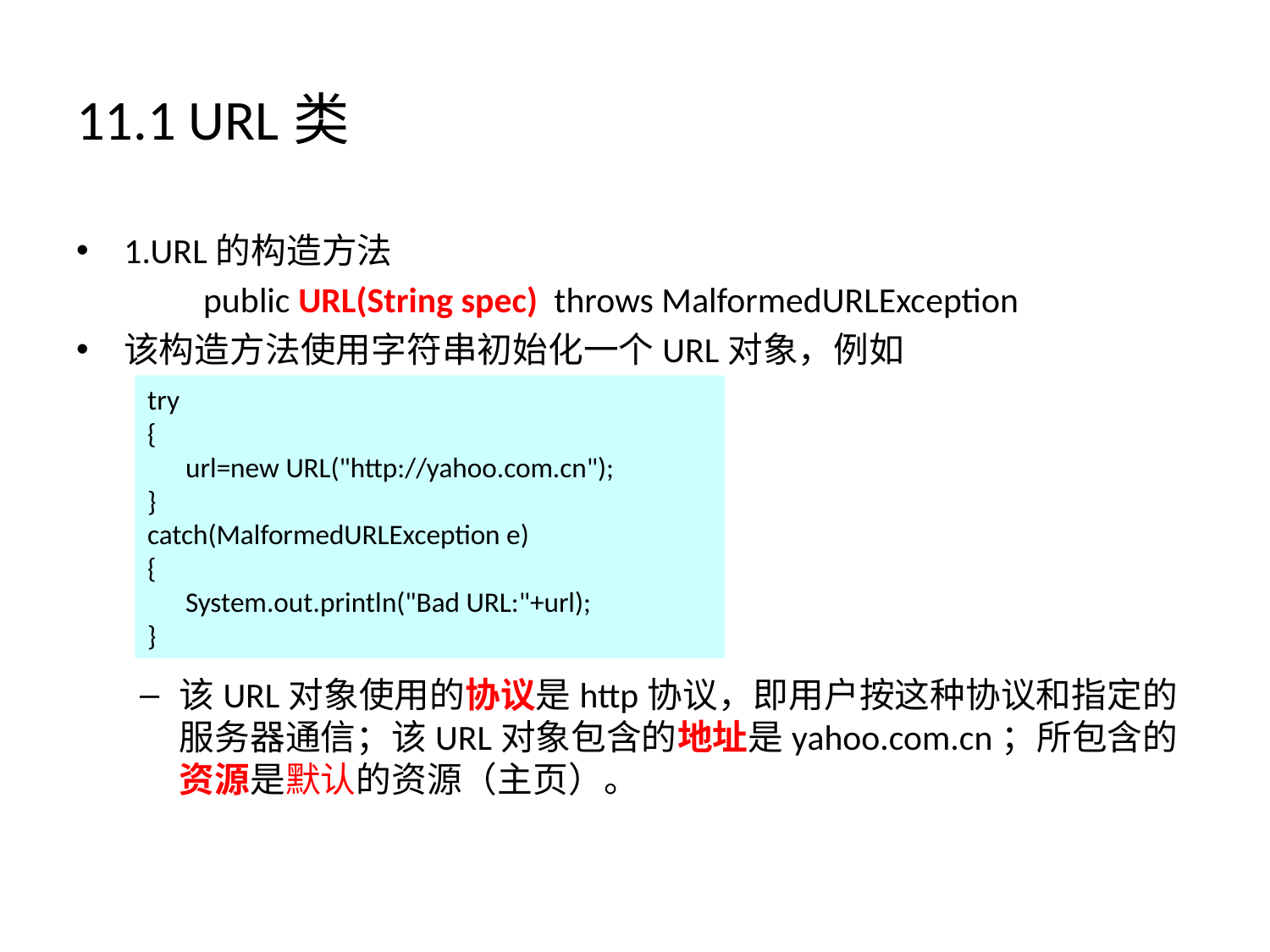

# 11.1 URL类
1.URL的构造方法
	public URL(String spec)  throws MalformedURLException
该构造方法使用字符串初始化一个URL对象，例如

该URL对象使用的协议是http协议，即用户按这种协议和指定的服务器通信；该URL对象包含的地址是yahoo.com.cn；所包含的资源是默认的资源（主页）。
try
{
      url=new URL("http://yahoo.com.cn");
}
catch(MalformedURLException e)
{
      System.out.println("Bad URL:"+url);
}